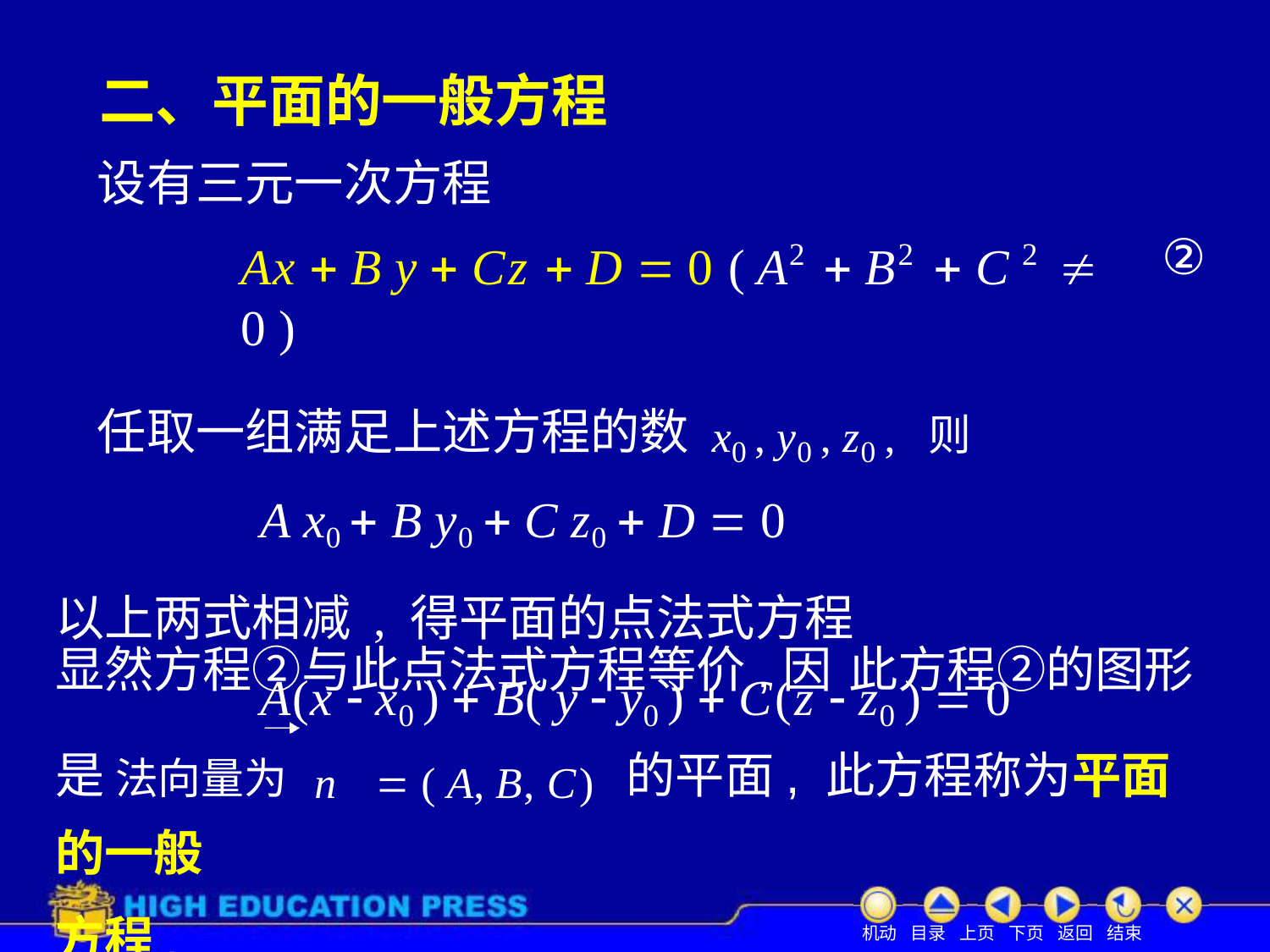

# 二、平面的一般方程
设有三元一次方程
Ax + B y + Cz + D = 0 ( A2 + B2 + C 2 ≠ 0 )
任取一组满足上述方程的数 x0 , y0 , z0 , 则
A x0 + B y0 + C z0 + D = 0
以上两式相减 , 得平面的点法式方程
A(x − x0 ) + B( y − y0 ) + C(z − z0 ) = 0
②
显然方程②与此点法式方程等价,因 此方程②的图形是 法向量为 n = ( A, B, C) 的平面, 此方程称为平面的一般
方程.

机动 目录 上页 下页 返回 结束